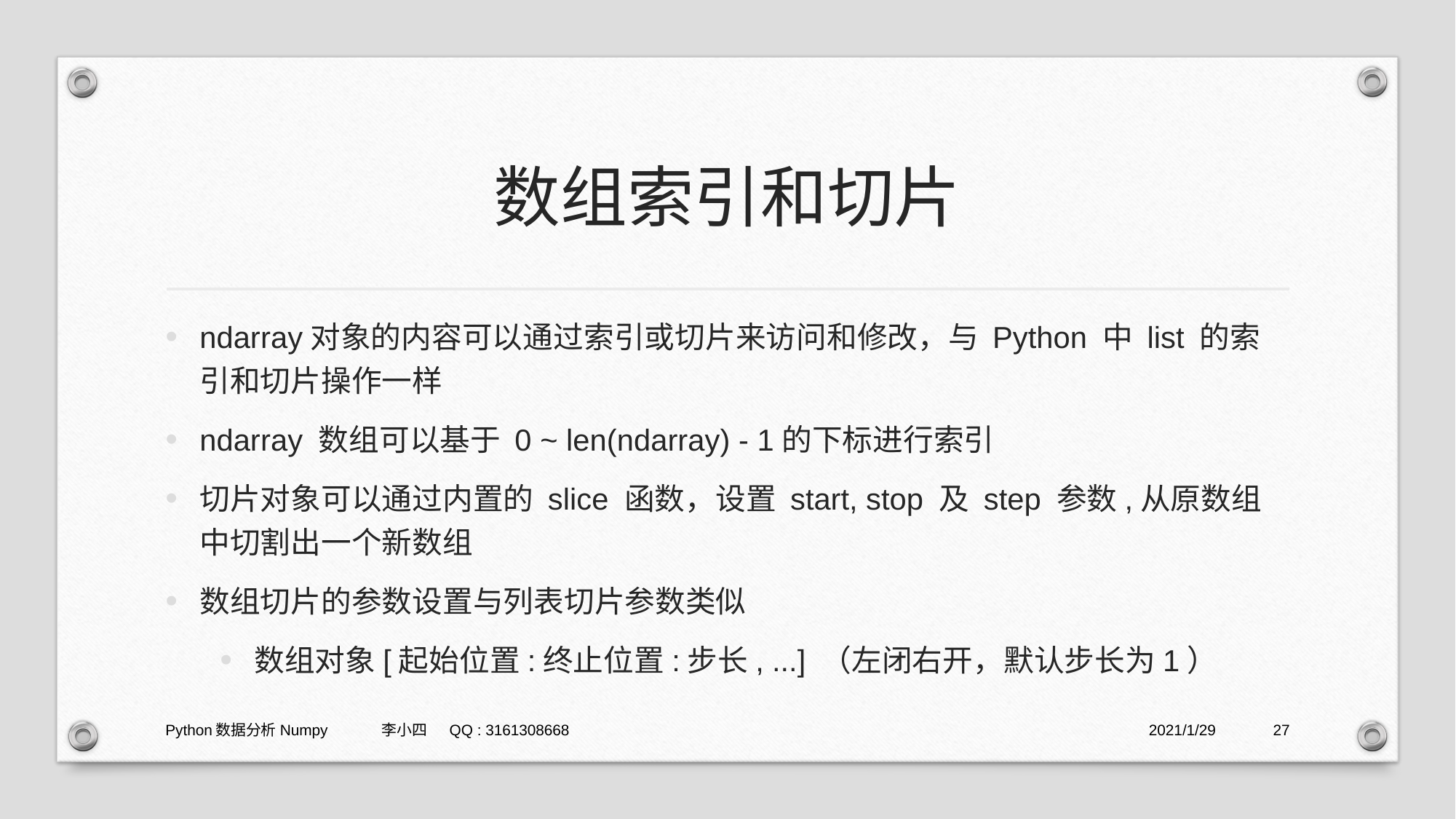

# 数组索引和切片
ndarray对象的内容可以通过索引或切片来访问和修改，与 Python 中 list 的索引和切片操作一样
ndarray 数组可以基于 0 ~ len(ndarray) - 1的下标进行索引
切片对象可以通过内置的 slice 函数，设置 start, stop 及 step 参数,从原数组中切割出一个新数组
数组切片的参数设置与列表切片参数类似
数组对象[起始位置:终止位置:步长, ...] （左闭右开，默认步长为1）

Python数据分析Numpy            李小四    QQ : 3161308668
2021/1/29
27